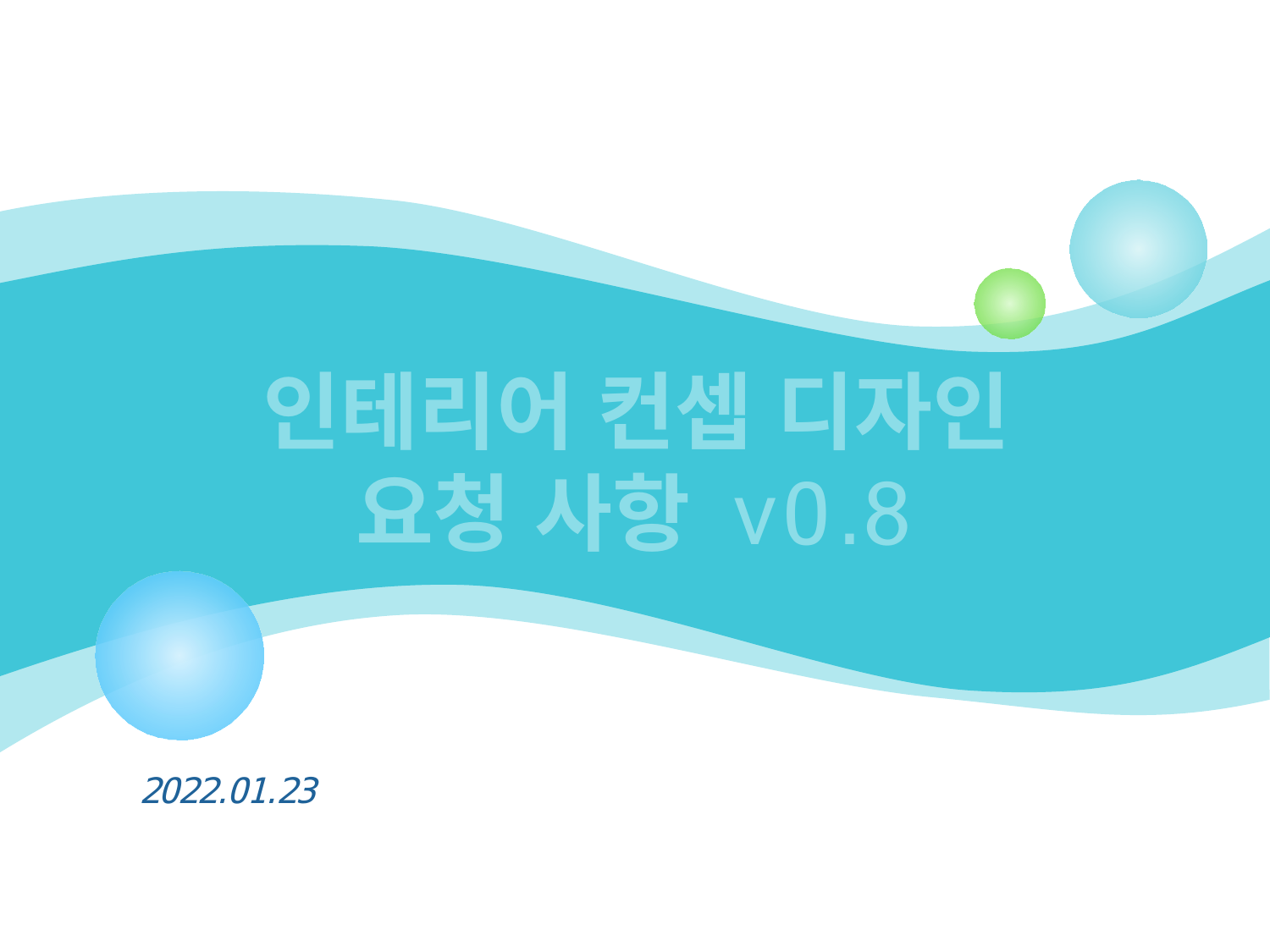

# 인테리어 컨셉 디자인 요청 사항 v0.8
2022.01.23